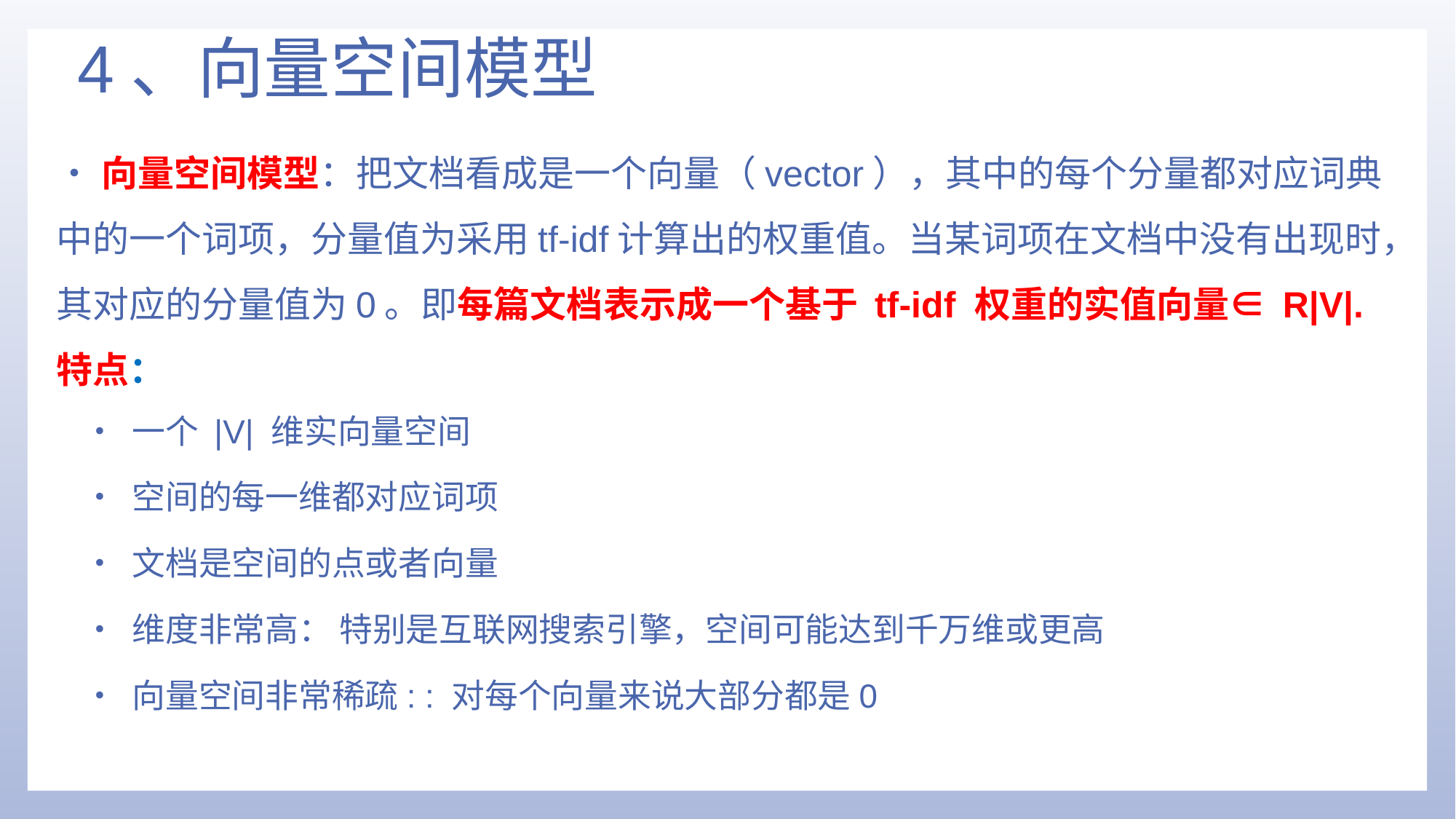

# 4、向量空间模型
•向量空间模型：把文档看成是一个向量（vector），其中的每个分量都对应词典中的一个词项，分量值为采用tf-idf计算出的权重值。当某词项在文档中没有出现时，其对应的分量值为0。即每篇文档表示成一个基于 tf-idf 权重的实值向量∈ R|V|.
特点：
• 一个 |V| 维实向量空间
• 空间的每一维都对应词项
• 文档是空间的点或者向量
• 维度非常高： 特别是互联网搜索引擎，空间可能达到千万维或更高
• 向量空间非常稀疏: : 对每个向量来说大部分都是0